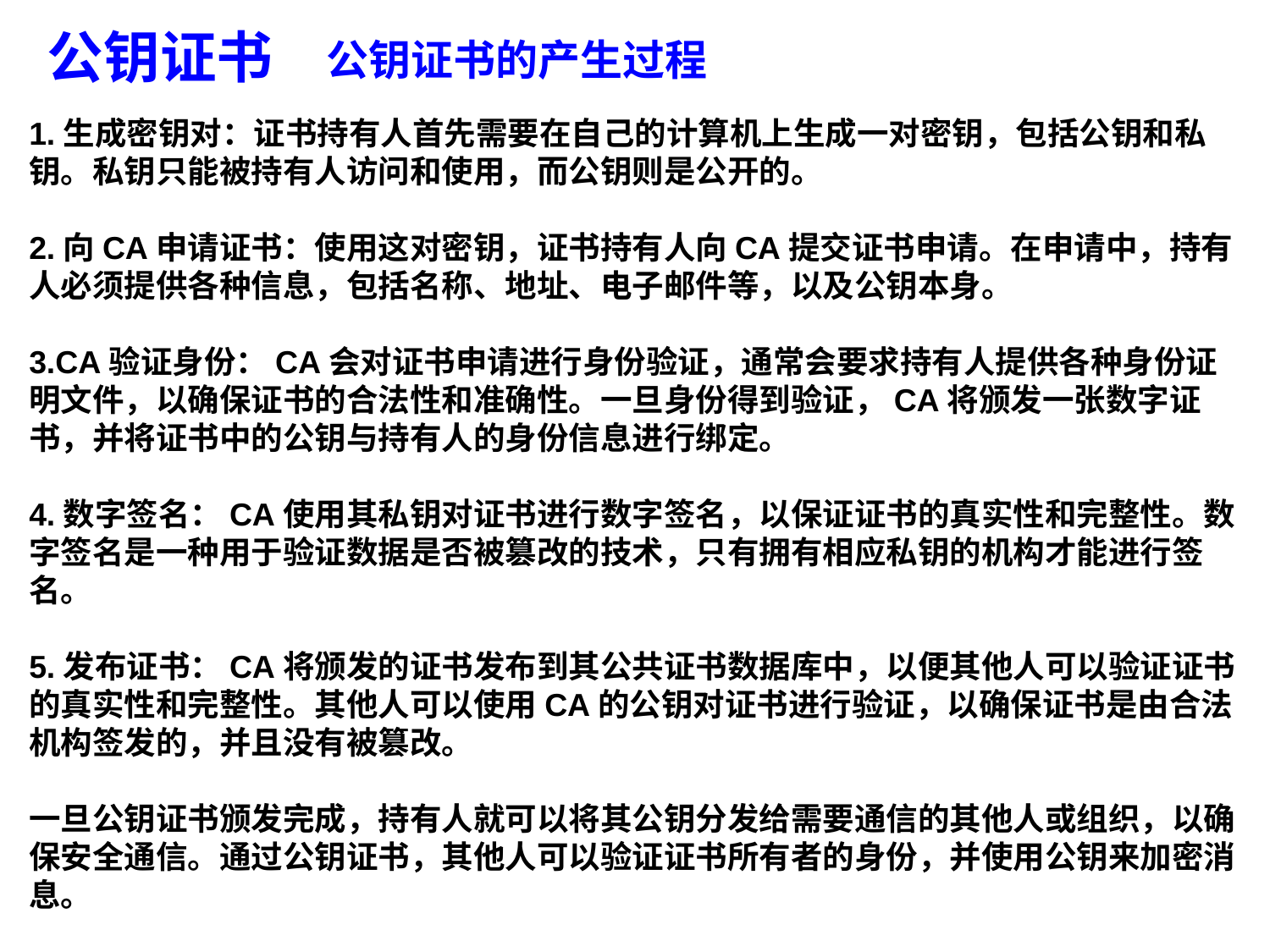

公钥证书的产生过程
公钥证书
1.生成密钥对：证书持有人首先需要在自己的计算机上生成一对密钥，包括公钥和私钥。私钥只能被持有人访问和使用，而公钥则是公开的。

2.向CA申请证书：使用这对密钥，证书持有人向CA提交证书申请。在申请中，持有人必须提供各种信息，包括名称、地址、电子邮件等，以及公钥本身。

3.CA验证身份：CA会对证书申请进行身份验证，通常会要求持有人提供各种身份证明文件，以确保证书的合法性和准确性。一旦身份得到验证，CA将颁发一张数字证书，并将证书中的公钥与持有人的身份信息进行绑定。

4.数字签名：CA使用其私钥对证书进行数字签名，以保证证书的真实性和完整性。数字签名是一种用于验证数据是否被篡改的技术，只有拥有相应私钥的机构才能进行签名。

5.发布证书：CA将颁发的证书发布到其公共证书数据库中，以便其他人可以验证证书的真实性和完整性。其他人可以使用CA的公钥对证书进行验证，以确保证书是由合法机构签发的，并且没有被篡改。

一旦公钥证书颁发完成，持有人就可以将其公钥分发给需要通信的其他人或组织，以确保安全通信。通过公钥证书，其他人可以验证证书所有者的身份，并使用公钥来加密消息。